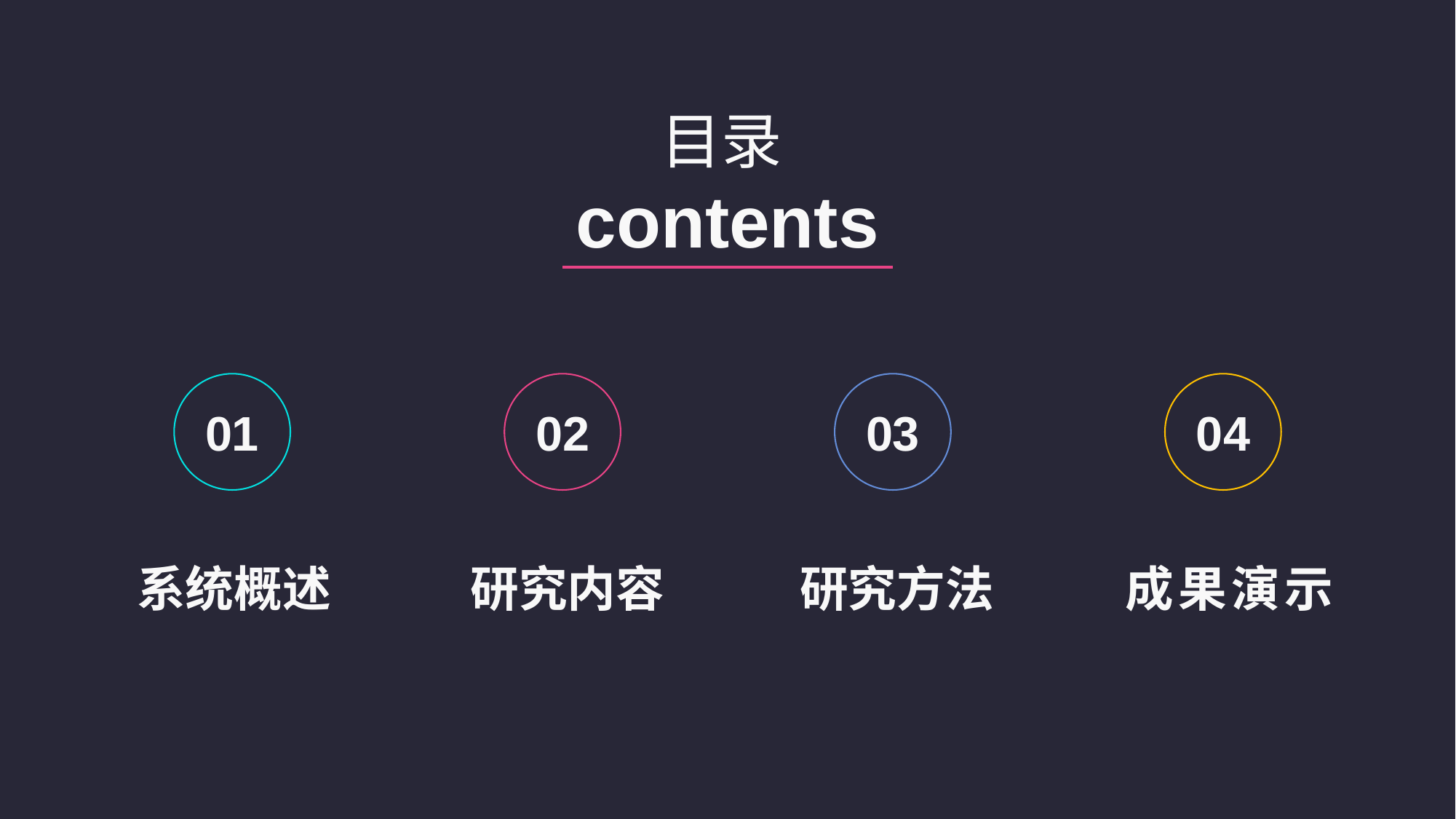

目录
contents
01
系统概述
02
研究内容
03
研究方法
04
成果演示